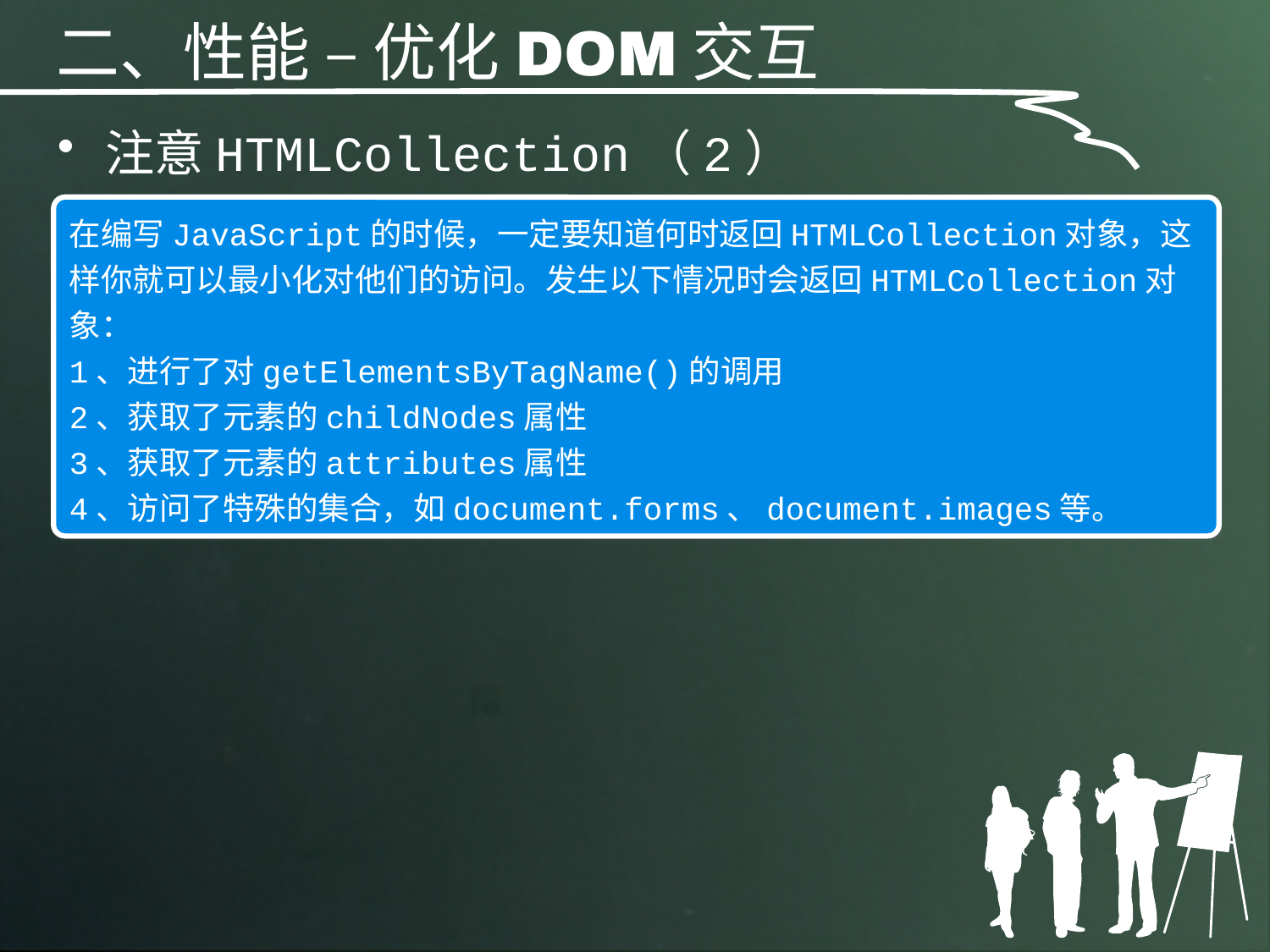

二、性能 – 优化DOM交互

注意HTMLCollection（2）
在编写JavaScript的时候，一定要知道何时返回HTMLCollection对象，这样你就可以最小化对他们的访问。发生以下情况时会返回HTMLCollection对象：
1、进行了对getElementsByTagName()的调用
2、获取了元素的childNodes属性
3、获取了元素的attributes属性
4、访问了特殊的集合，如document.forms、document.images等。